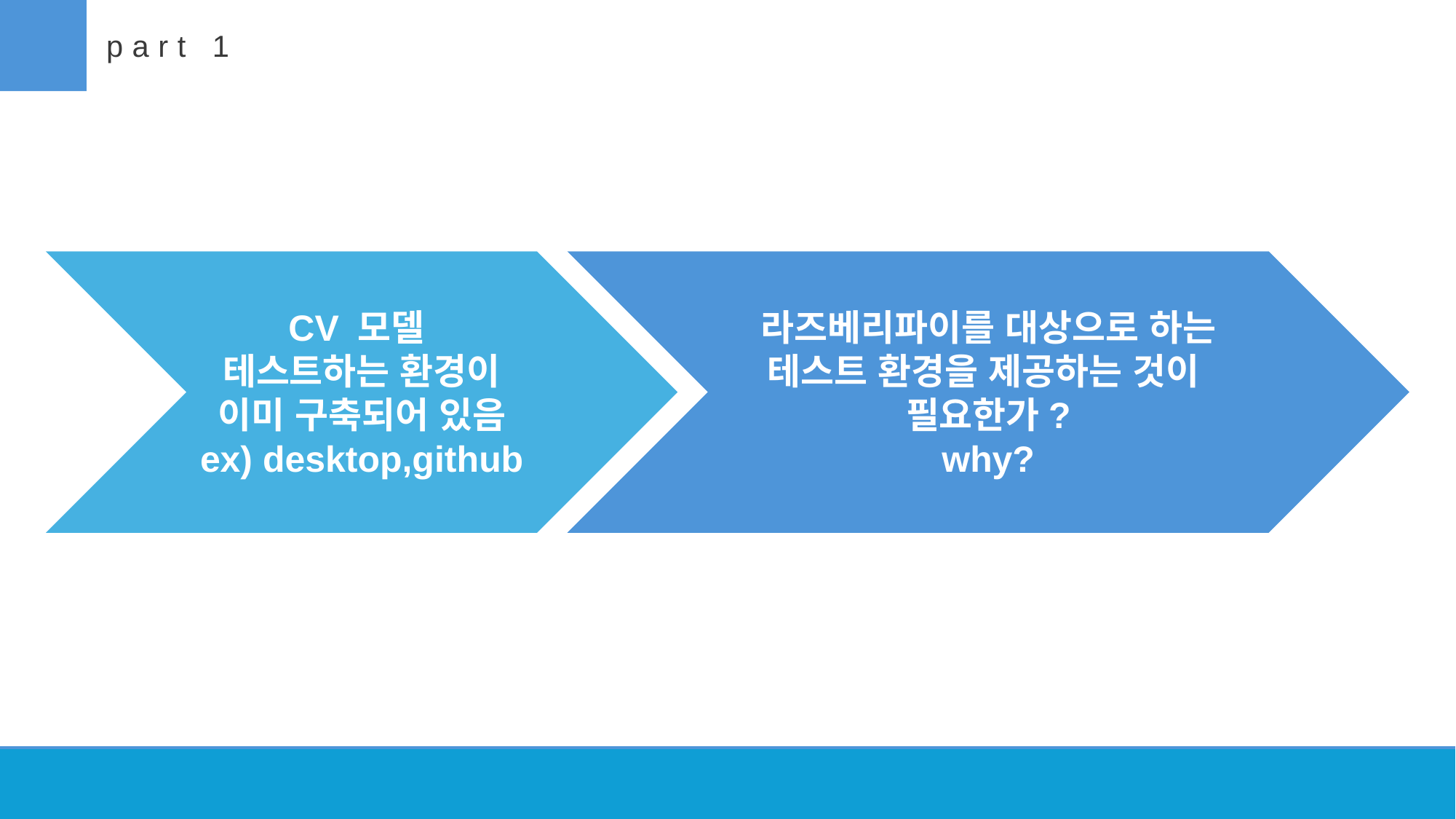

part 1
라즈베리파이를 대상으로 하는 테스트 환경을 제공하는 것이
필요한가?
why?

CV 모델
테스트하는 환경이 이미 구축되어 있음
ex) desktop,github